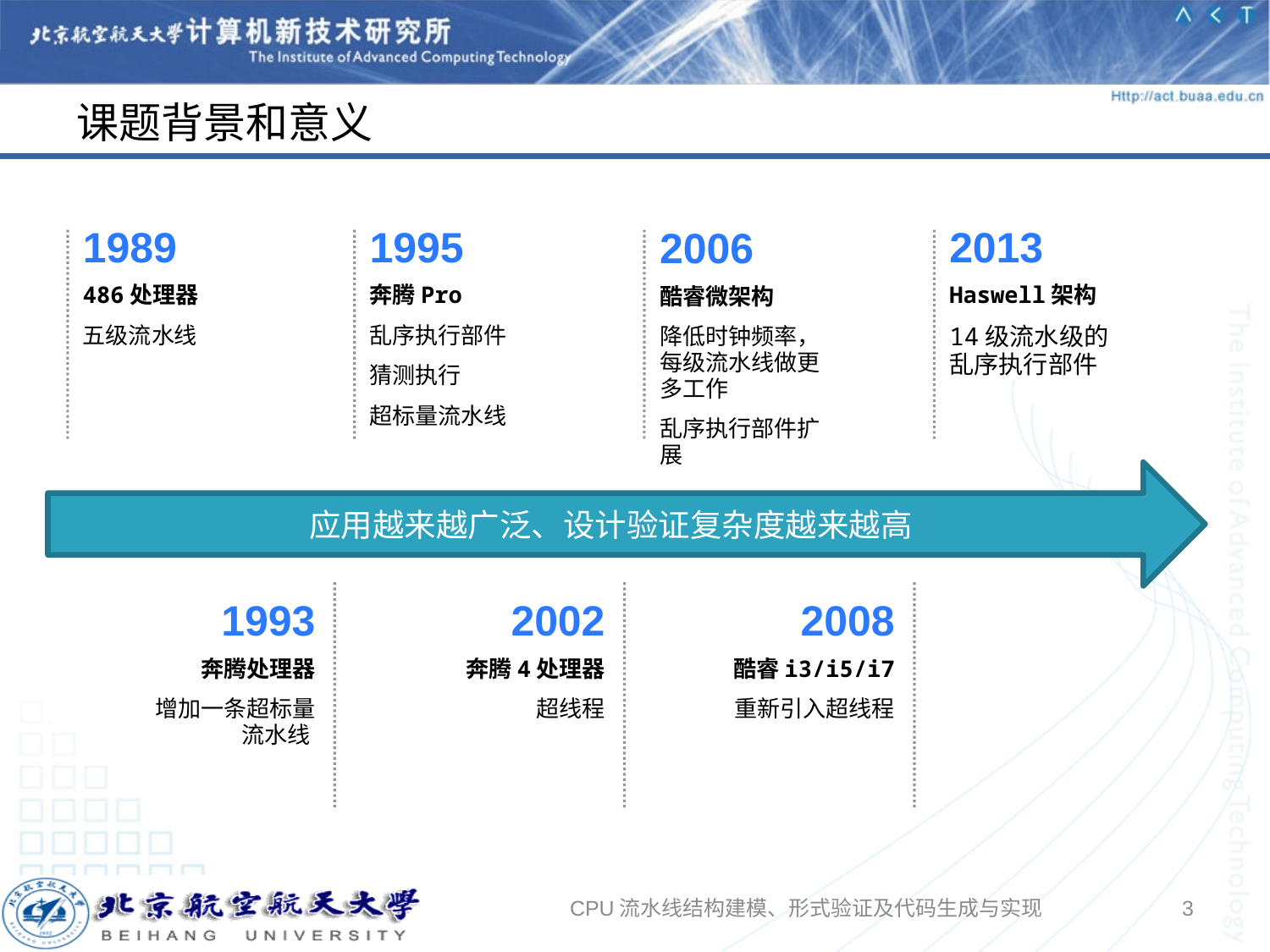

# 课题背景和意义
1989
486处理器
五级流水线

1995
奔腾Pro
乱序执行部件
猜测执行
超标量流水线

2013
Haswell架构
14级流水级的乱序执行部件

2006
酷睿微架构
降低时钟频率，每级流水线做更多工作
乱序执行部件扩展

应用越来越广泛、设计验证复杂度越来越高

1993
奔腾处理器
增加一条超标量流水线

2002
奔腾4处理器
超线程

2008
酷睿i3/i5/i7
重新引入超线程

CPU流水线结构建模、形式验证及代码生成与实现
3